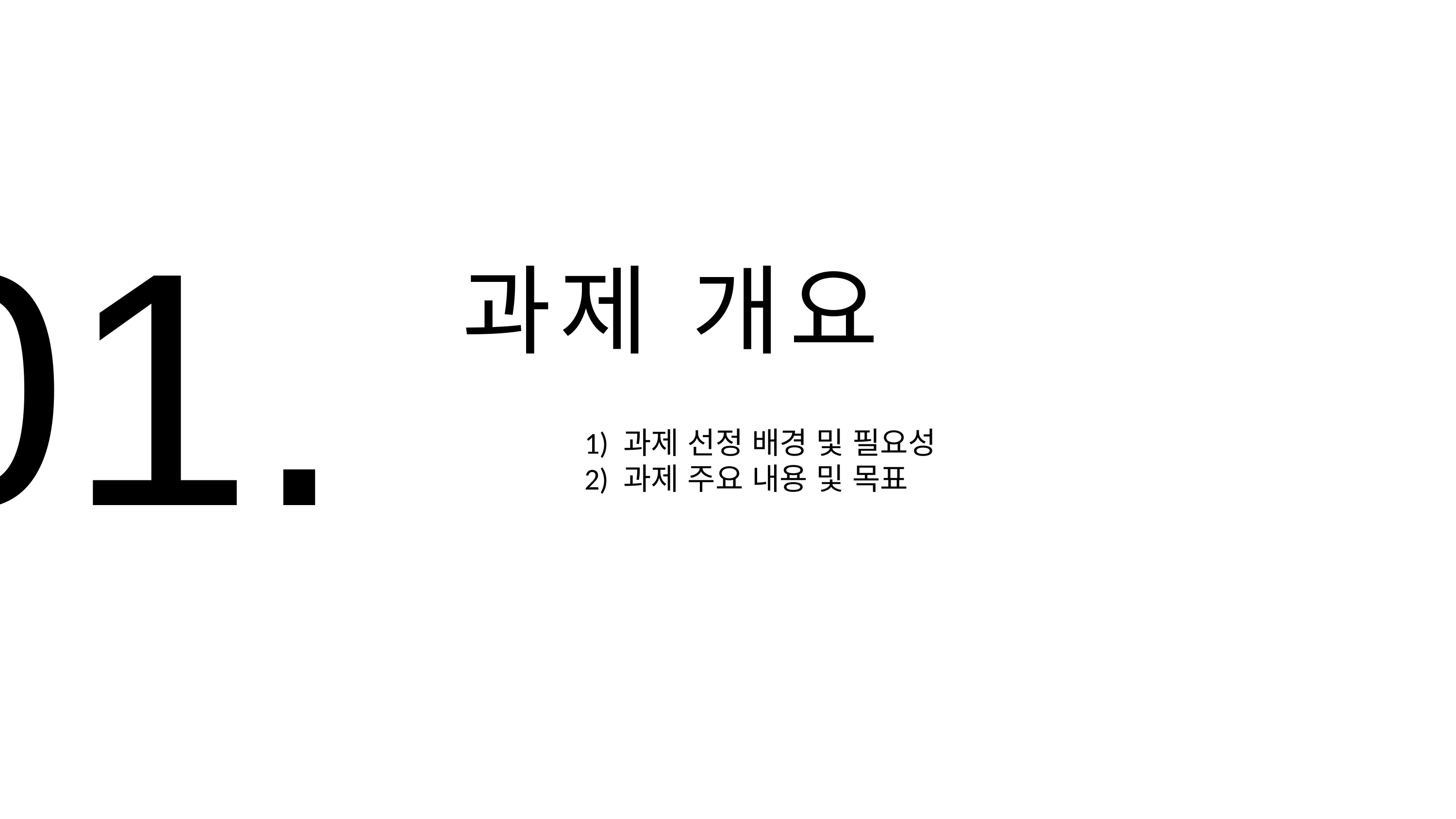

01.
과제 개요
1) 과제 선정 배경 및 필요성
2) 과제 주요 내용 및 목표